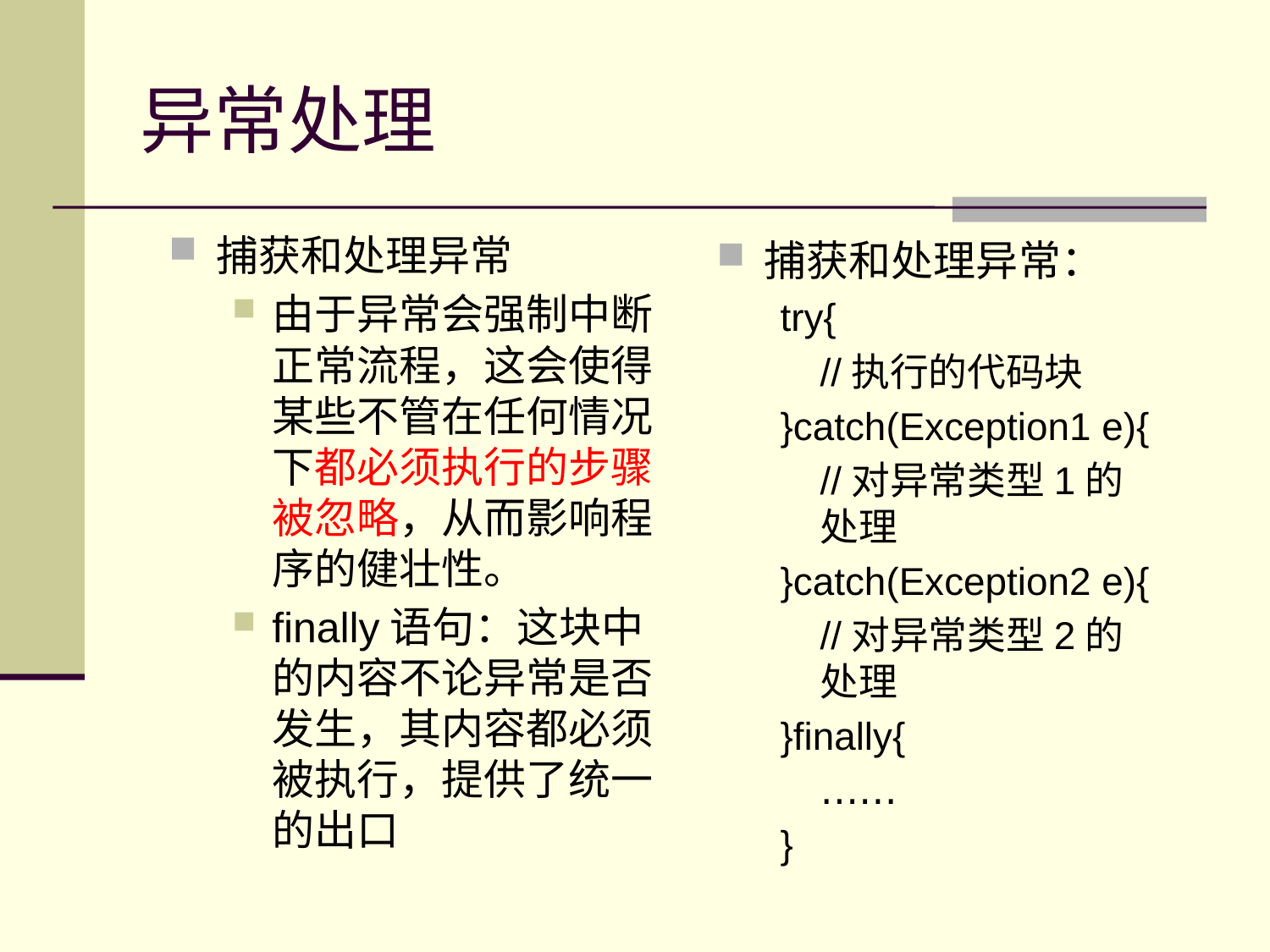

# 异常处理
捕获和处理异常
由于异常会强制中断正常流程，这会使得某些不管在任何情况下都必须执行的步骤被忽略，从而影响程序的健壮性。
finally语句：这块中的内容不论异常是否发生，其内容都必须被执行，提供了统一的出口

捕获和处理异常：
try{
	//执行的代码块
}catch(Exception1 e){
	//对异常类型1的处理
}catch(Exception2 e){
	//对异常类型2的处理
}finally{
	……
}